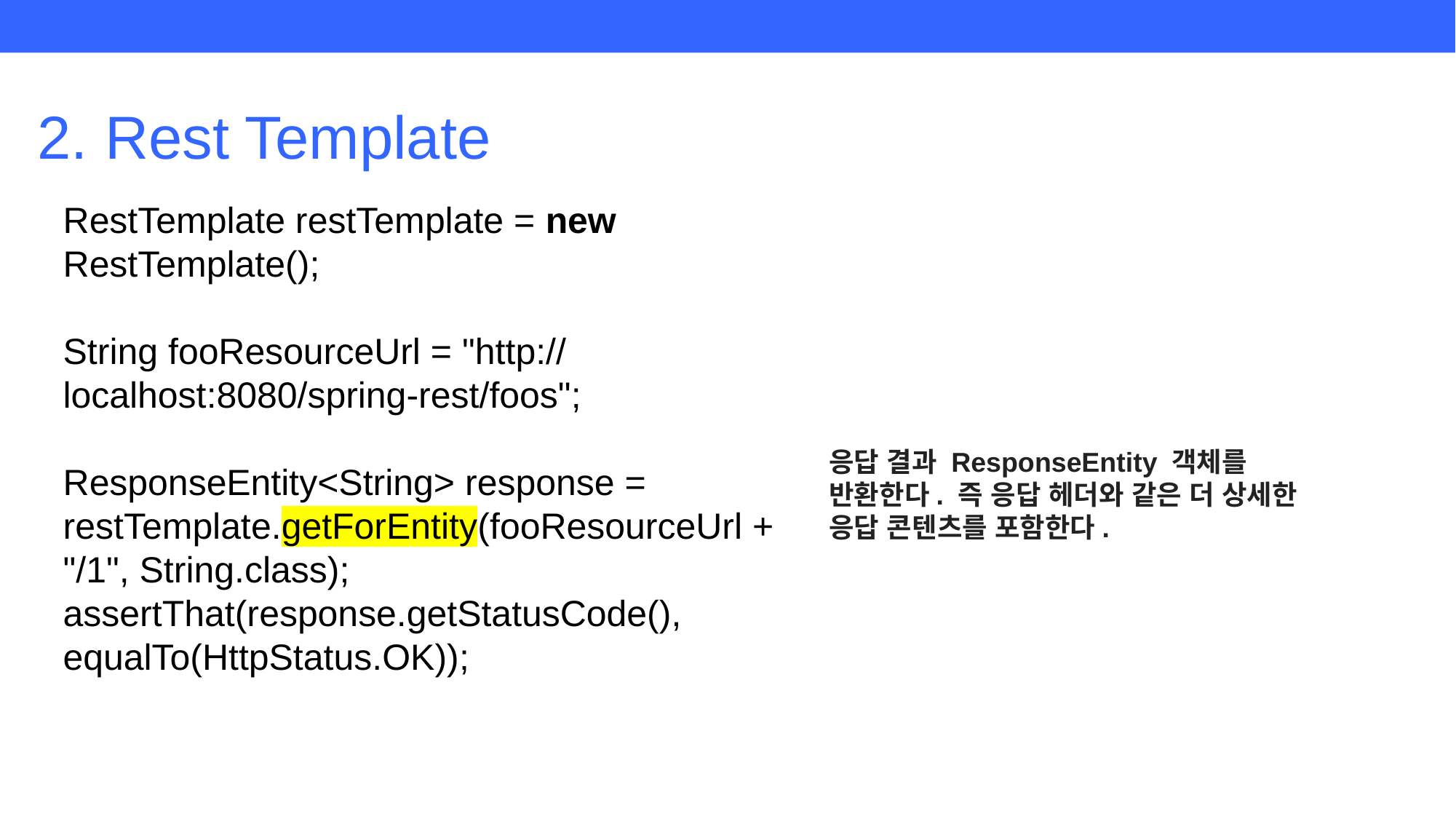

2. Rest Template
RestTemplate restTemplate = new RestTemplate();

String fooResourceUrl = "http://localhost:8080/spring-rest/foos";

ResponseEntity<String> response = restTemplate.getForEntity(fooResourceUrl + "/1", String.class); assertThat(response.getStatusCode(), equalTo(HttpStatus.OK));
응답 결과 ResponseEntity 객체를 반환한다. 즉 응답 헤더와 같은 더 상세한 응답 콘텐츠를 포함한다.